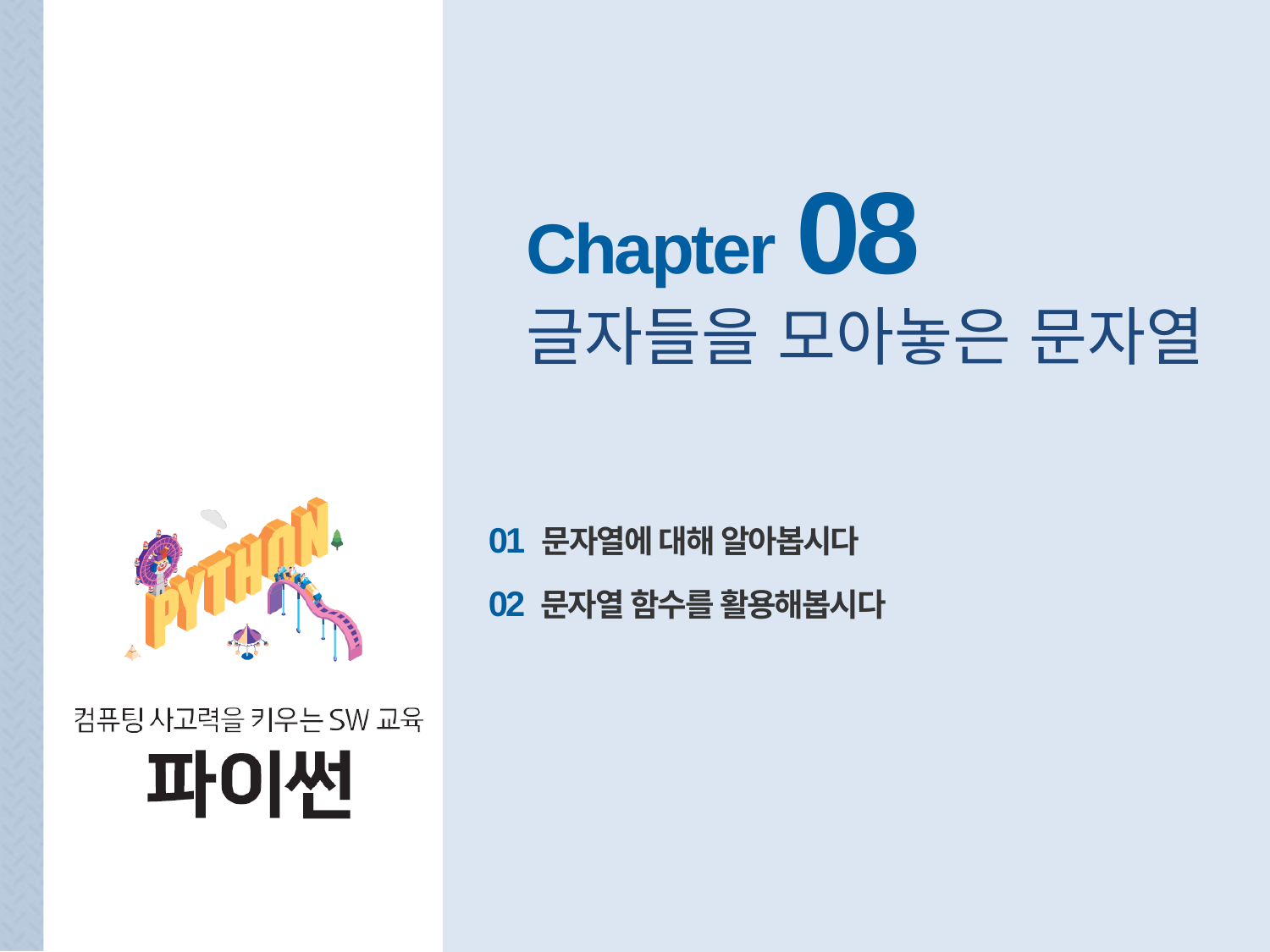

Chapter 08
글자들을 모아놓은 문자열
01 문자열에 대해 알아봅시다
02 문자열 함수를 활용해봅시다